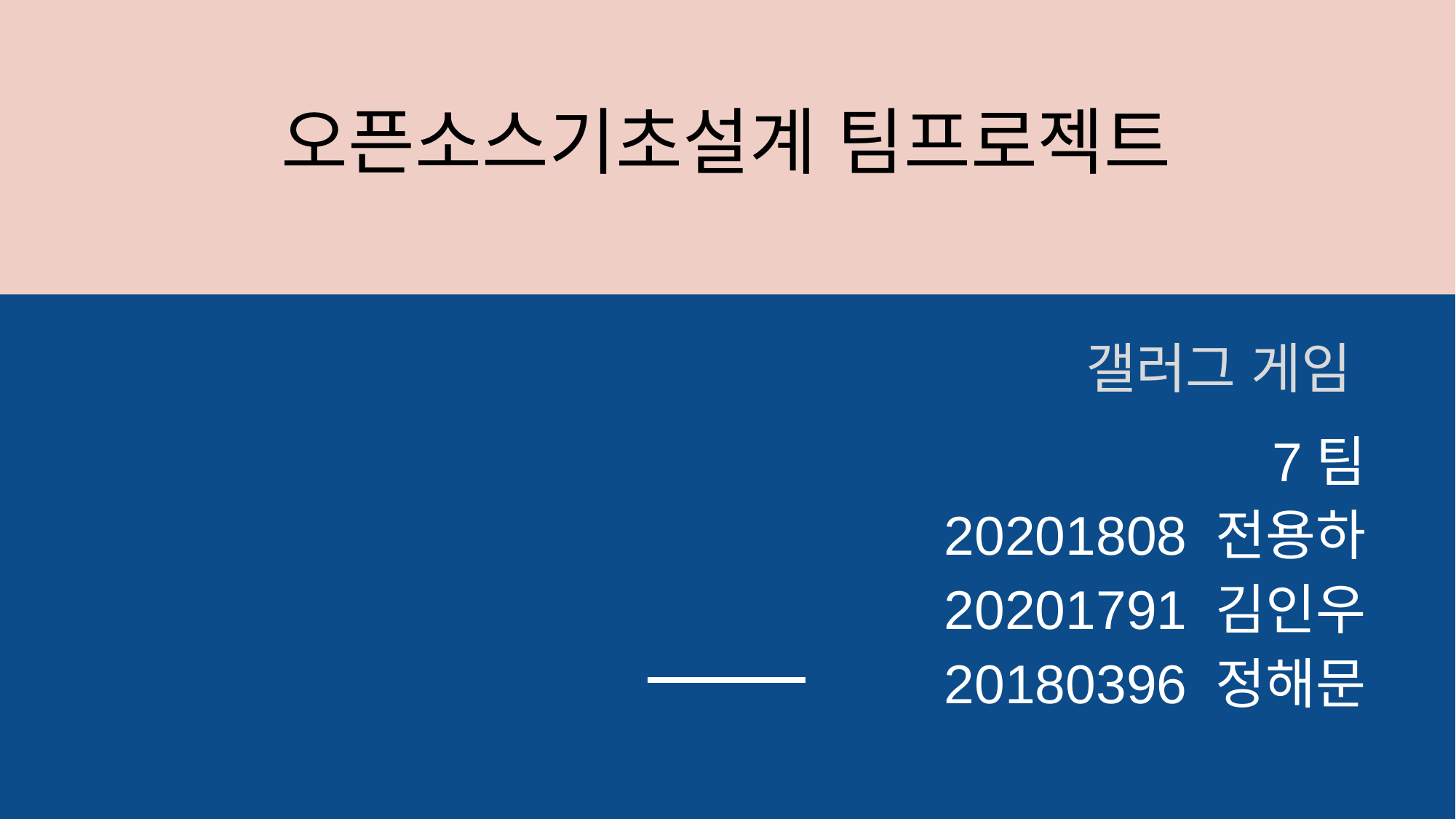

# 오픈소스기초설계 팀프로젝트

갤러그 게임
7팀
20201808 전용하
20201791 김인우
20180396 정해문